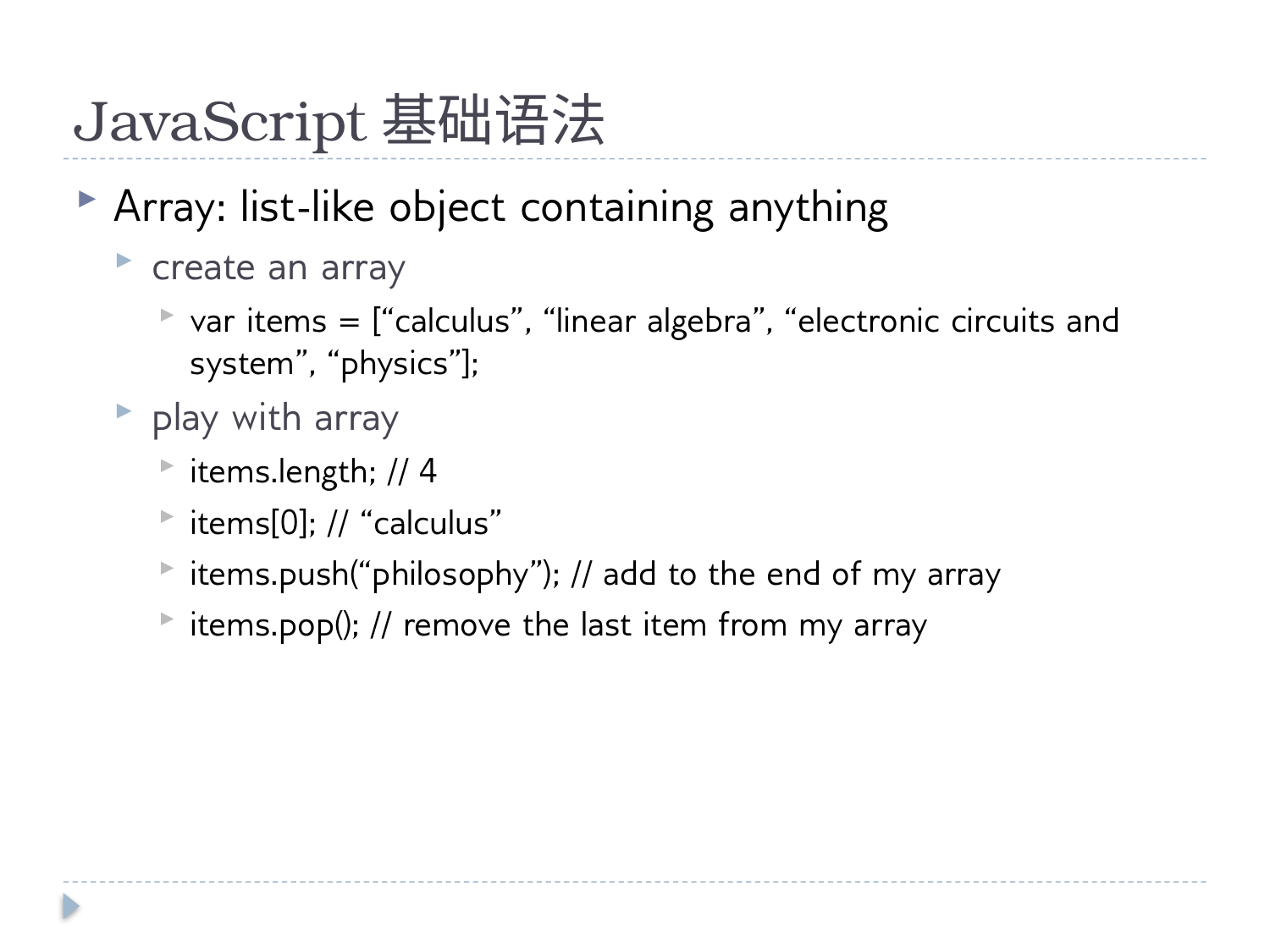

# JavaScript基础语法
Array: list-like object containing anything
create an array
var items = [“calculus”, “linear algebra”, “electronic circuits and system”, “physics”];
play with array
items.length; // 4
items[0]; // “calculus”
items.push(“philosophy”); // add to the end of my array
items.pop(); // remove the last item from my array